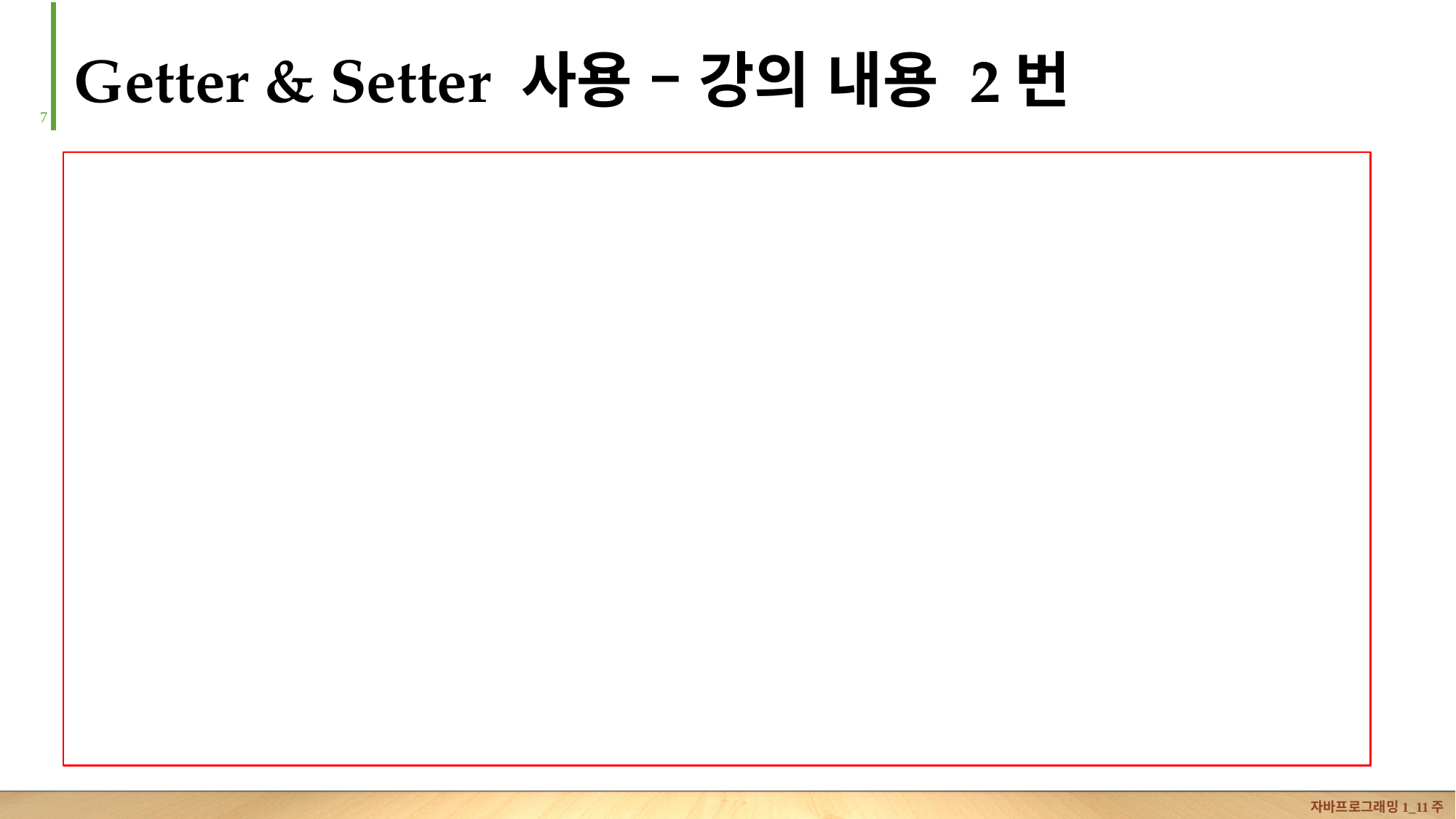

# Getter & Setter 사용 – 강의 내용 2번
7

자바프로그래밍1_11주